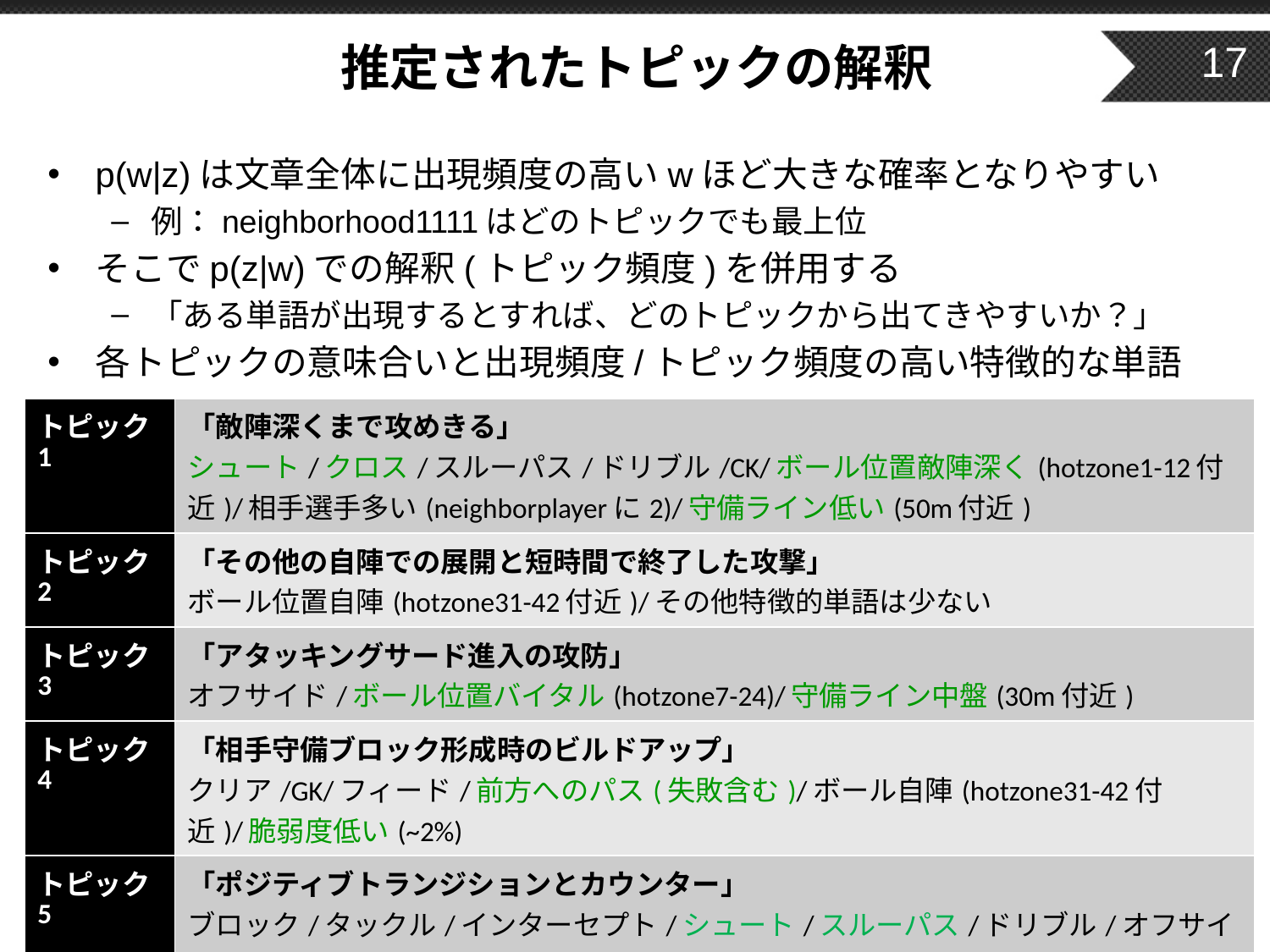

# 推定されたトピックの解釈
17
p(w|z)は文章全体に出現頻度の高いwほど大きな確率となりやすい
例：neighborhood1111はどのトピックでも最上位
そこでp(z|w)での解釈(トピック頻度)を併用する
「ある単語が出現するとすれば、どのトピックから出てきやすいか？」
各トピックの意味合いと出現頻度/トピック頻度の高い特徴的な単語
| トピック1 | 「敵陣深くまで攻めきる」 シュート/クロス/スルーパス/ドリブル/CK/ボール位置敵陣深く(hotzone1-12付近)/相手選手多い(neighborplayerに2)/守備ライン低い(50m付近) |
| --- | --- |
| トピック2 | 「その他の自陣での展開と短時間で終了した攻撃」 ボール位置自陣(hotzone31-42付近)/その他特徴的単語は少ない |
| トピック3 | 「アタッキングサード進入の攻防」 オフサイド/ボール位置バイタル(hotzone7-24)/守備ライン中盤(30m付近) |
| トピック4 | 「相手守備ブロック形成時のビルドアップ」 クリア/GK/フィード/前方へのパス(失敗含む)/ボール自陣(hotzone31-42付近)/脆弱度低い(~2%) |
| トピック5 | 「ポジティブトランジションとカウンター」 ブロック/タックル/インターセプト/シュート/スルーパス/ドリブル/オフサイド/フィード/被ファウル/ボール自陣深く(hotzone43-54)/相手選手多い(neighborplayerに2)/守備ライン高い(0m付近)/脆弱度高い(10%近く) |